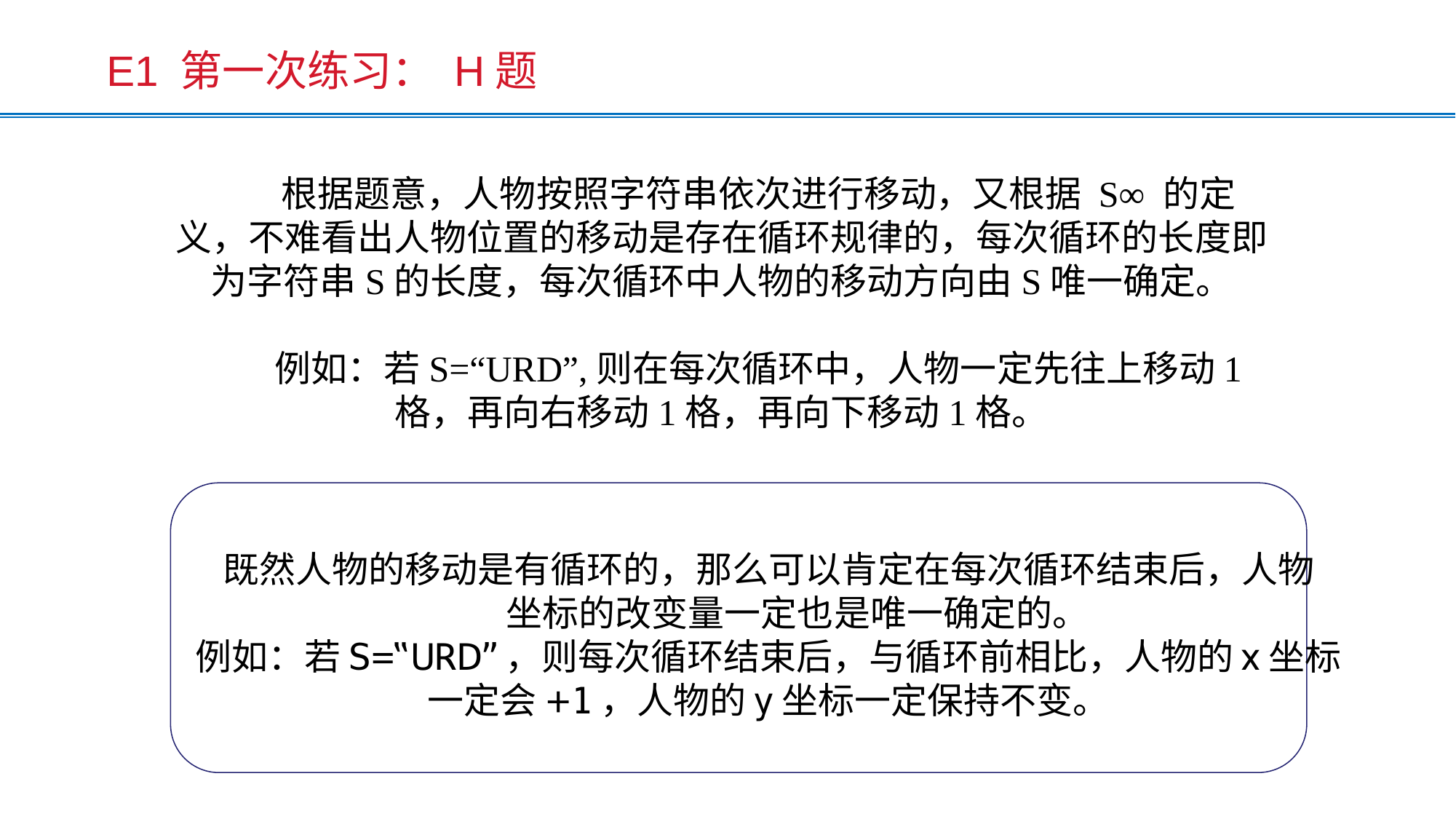

E1 第一次练习： H题
        根据题意，人物按照字符串依次进行移动，又根据 S∞ 的定义，不难看出人物位置的移动是存在循环规律的，每次循环的长度即为字符串S的长度，每次循环中人物的移动方向由S唯一确定。

         例如：若S=“URD”,则在每次循环中，人物一定先往上移动1格，再向右移动1格，再向下移动1格。

既然人物的移动是有循环的，那么可以肯定在每次循环结束后，人物
      坐标的改变量一定也是唯一确定的。
例如：若S=“URD”，则每次循环结束后，与循环前相比，人物的x坐标
一定会+1，人物的y坐标一定保持不变。